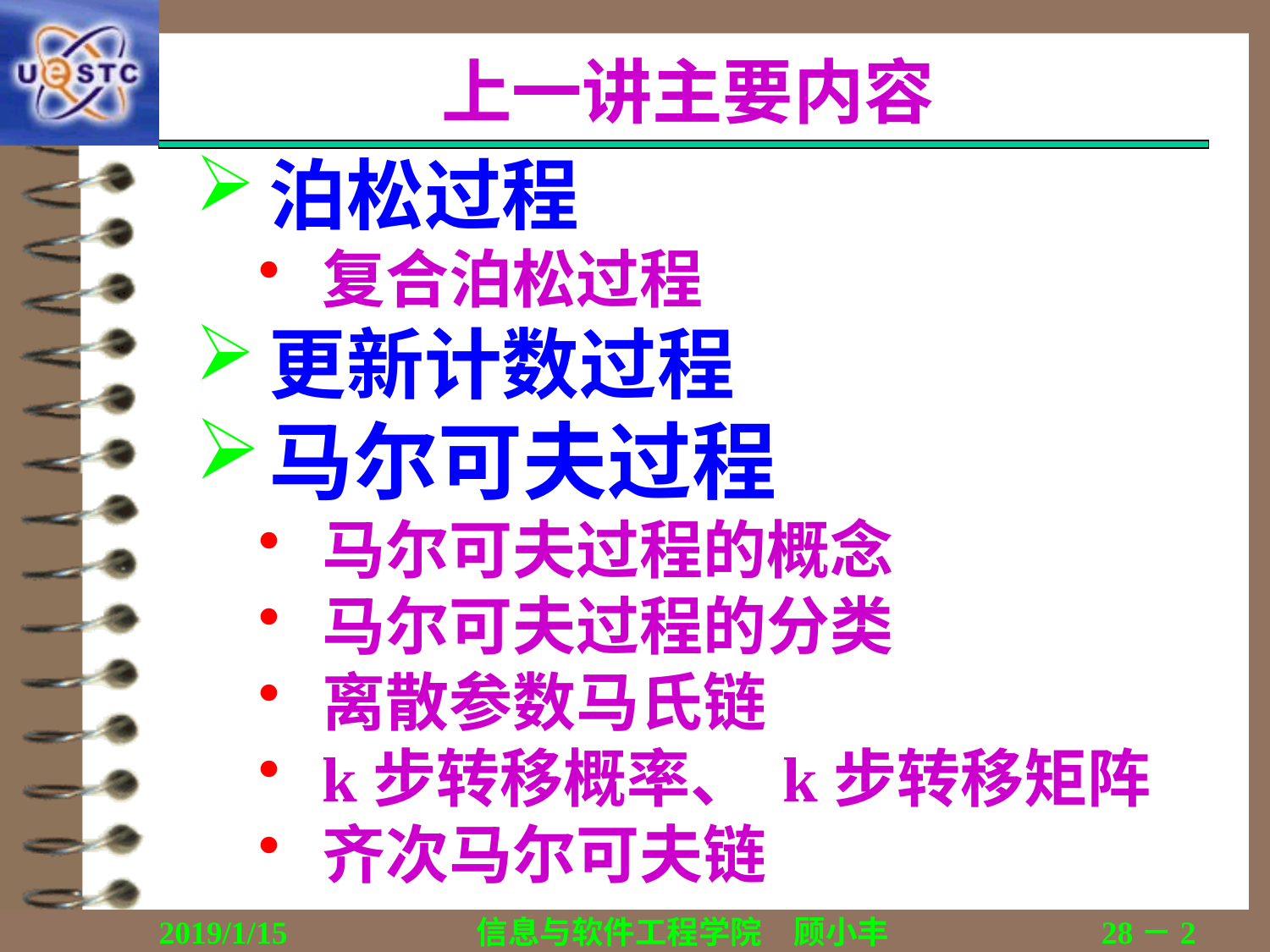

# 上一讲主要内容
泊松过程
复合泊松过程
更新计数过程
马尔可夫过程
马尔可夫过程的概念
马尔可夫过程的分类
离散参数马氏链
k步转移概率、 k步转移矩阵
齐次马尔可夫链
2019/1/15
信息与软件工程学院　顾小丰
28－2